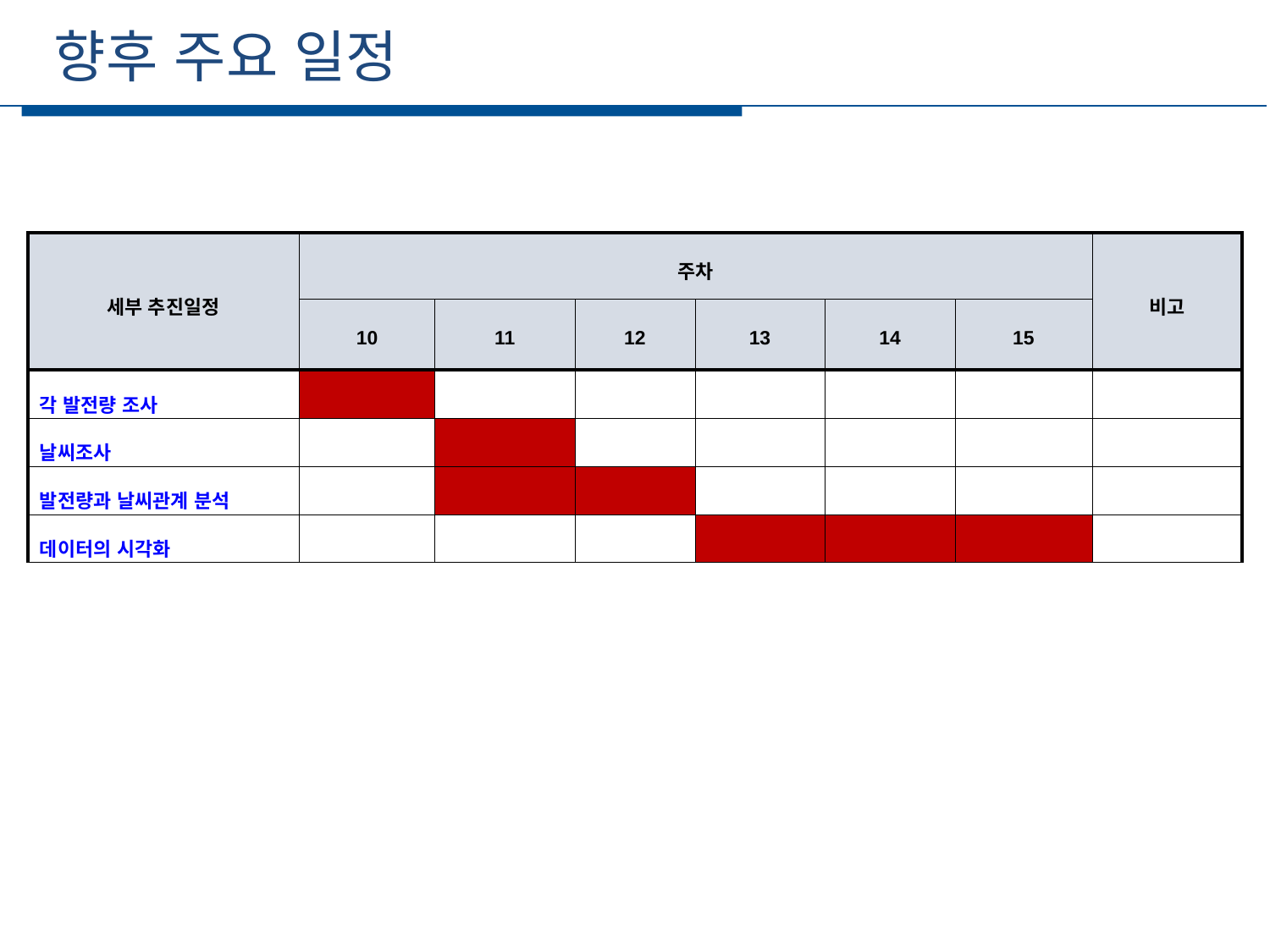

향후 주요 일정

| 세부 추진일정 | 주차 |  |  |  |  |  | 비고 |
| --- | --- | --- | --- | --- | --- | --- | --- |
|  | 10 | 11 | 12 | 13 | 14 | 15 |  |
| 각 발전량 조사 |  |  |  |  |  |  |  |
| 날씨조사 |  |  |  |  |  |  |  |
| 발전량과 날씨관계 분석 |  |  |  |  |  |  |  |
| 데이터의 시각화 |  |  |  |  |  |  |  |